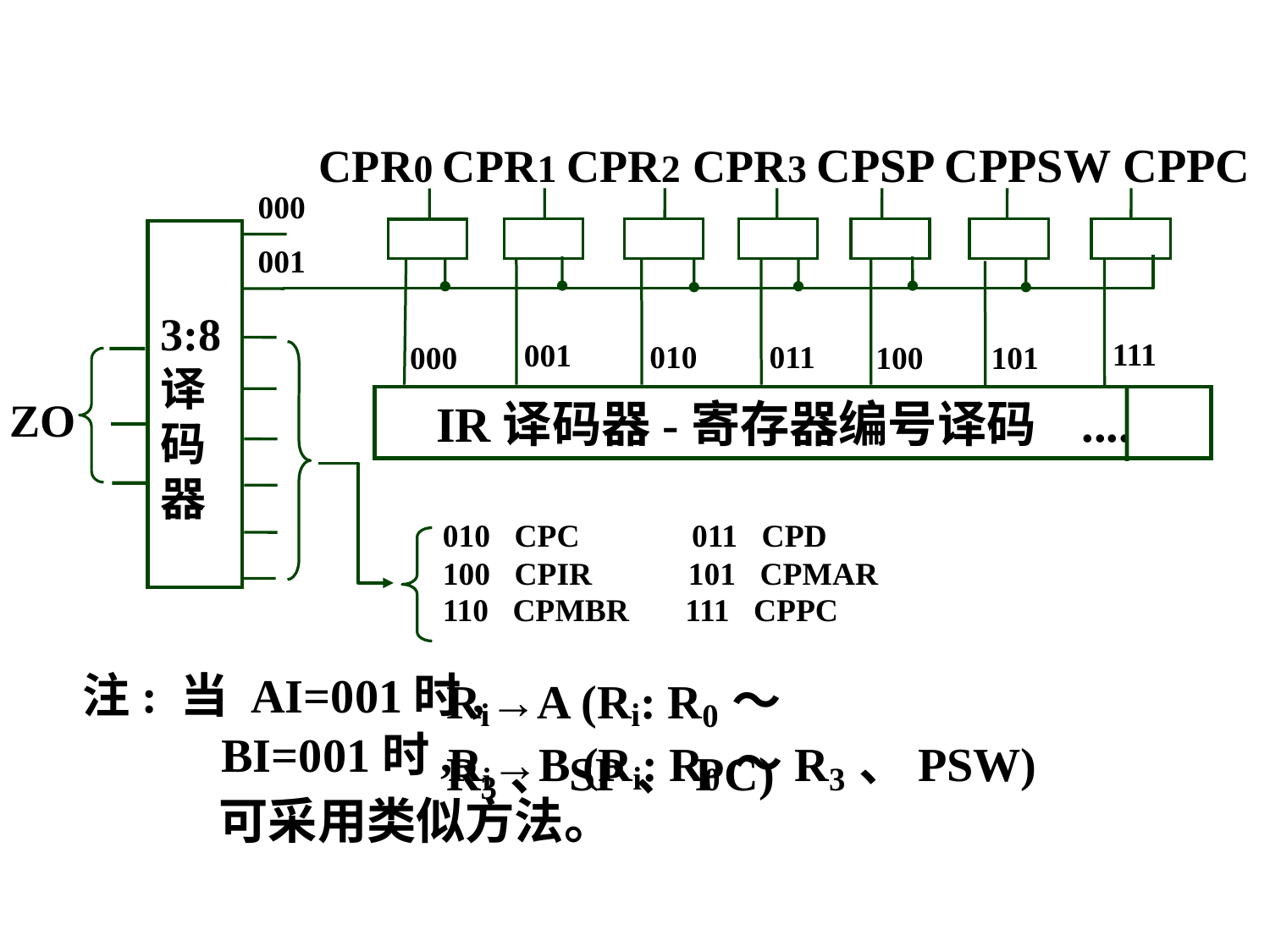

CPR0 CPR1 CPR2 CPR3 CPSP CPPSW CPPC
000

3:8译码器

 ZO
001

111
001
010
011
000
101
100

    IR译码器-寄存器编号译码   ....

010   CPC             011   CPD
100   CPIR            101   CPMAR
110   CPMBR       111   CPPC

Ri→A (Ri: R0～R3、SP、PC)
注: 当 AI=001时,
 BI=001时,
Ri→B (Ri: R0～R3、PSW)
可采用类似方法。